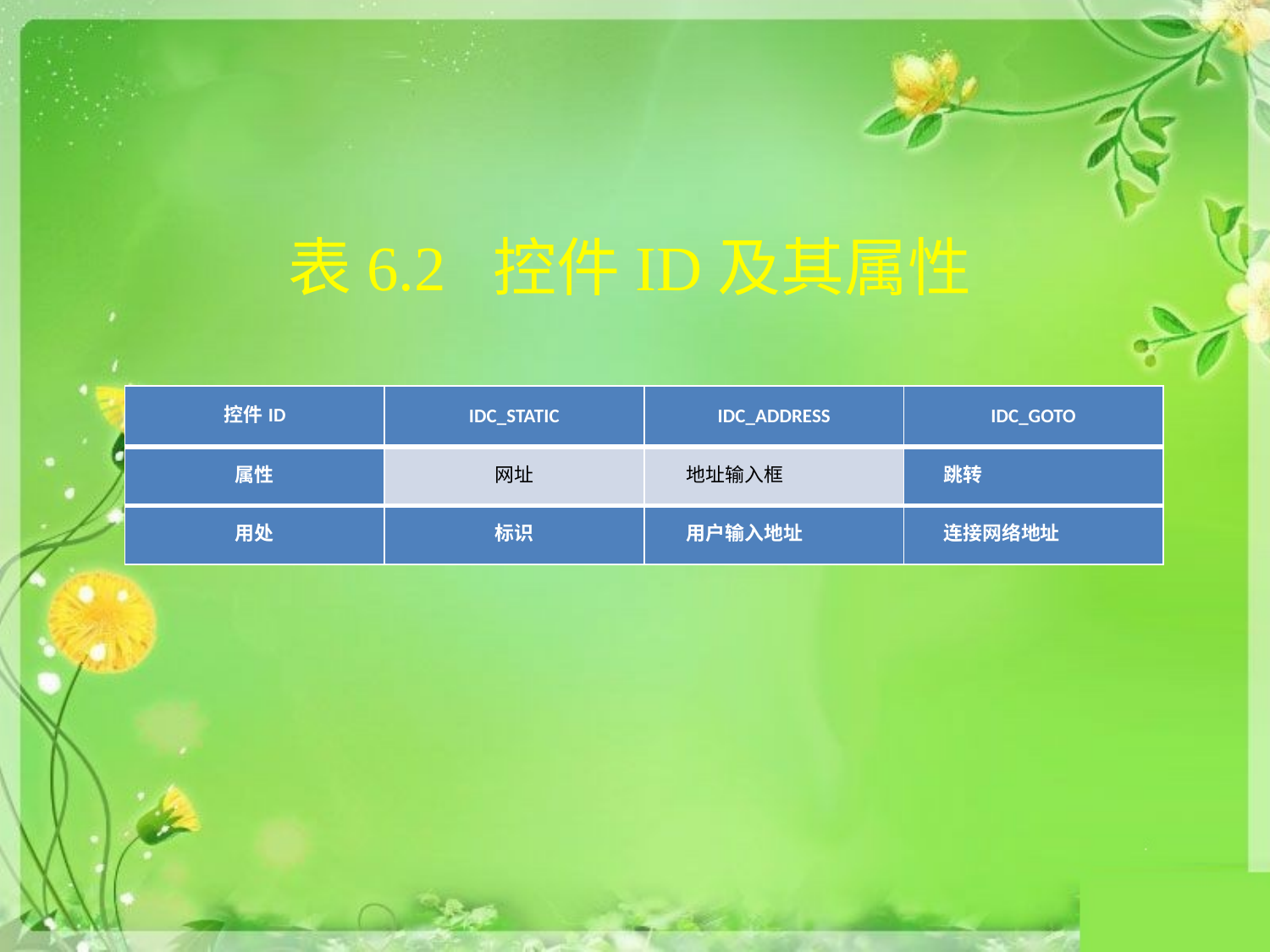

# 表6.2  控件ID及其属性
| 控件ID | IDC\_STATIC | IDC\_ADDRESS | IDC\_GOTO |
| --- | --- | --- | --- |
| 属性 | 网址 | 地址输入框 | 跳转 |
| 用处 | 标识 | 用户输入地址 | 连接网络地址 |